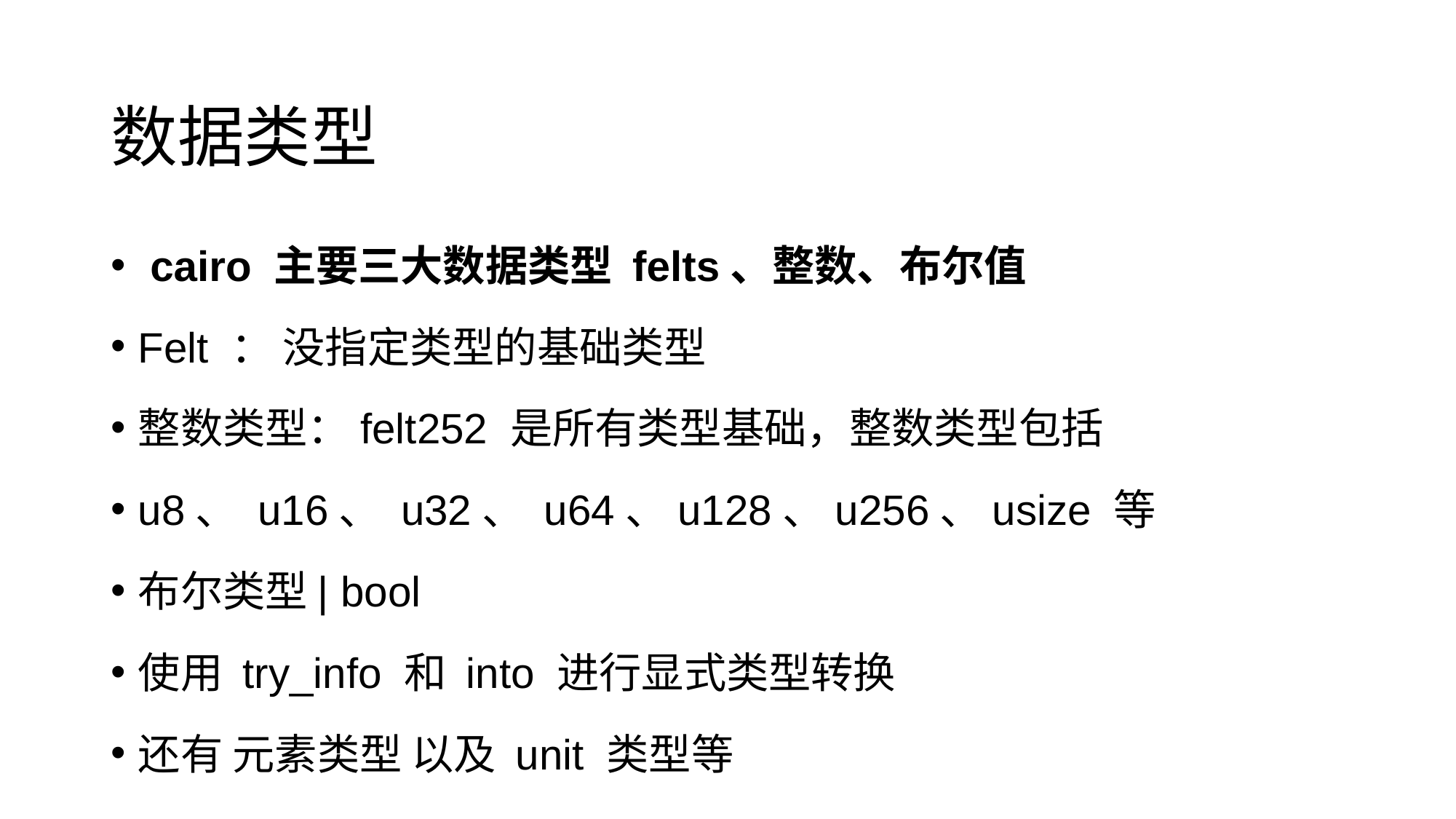

# 数据类型
 cairo 主要三大数据类型 felts、整数、布尔值
Felt ： 没指定类型的基础类型
整数类型：felt252 是所有类型基础，整数类型包括
u8、 u16、 u32、 u64、u128、u256、usize 等
布尔类型| bool
使用 try_info 和 into 进行显式类型转换
还有 元素类型 以及 unit 类型等